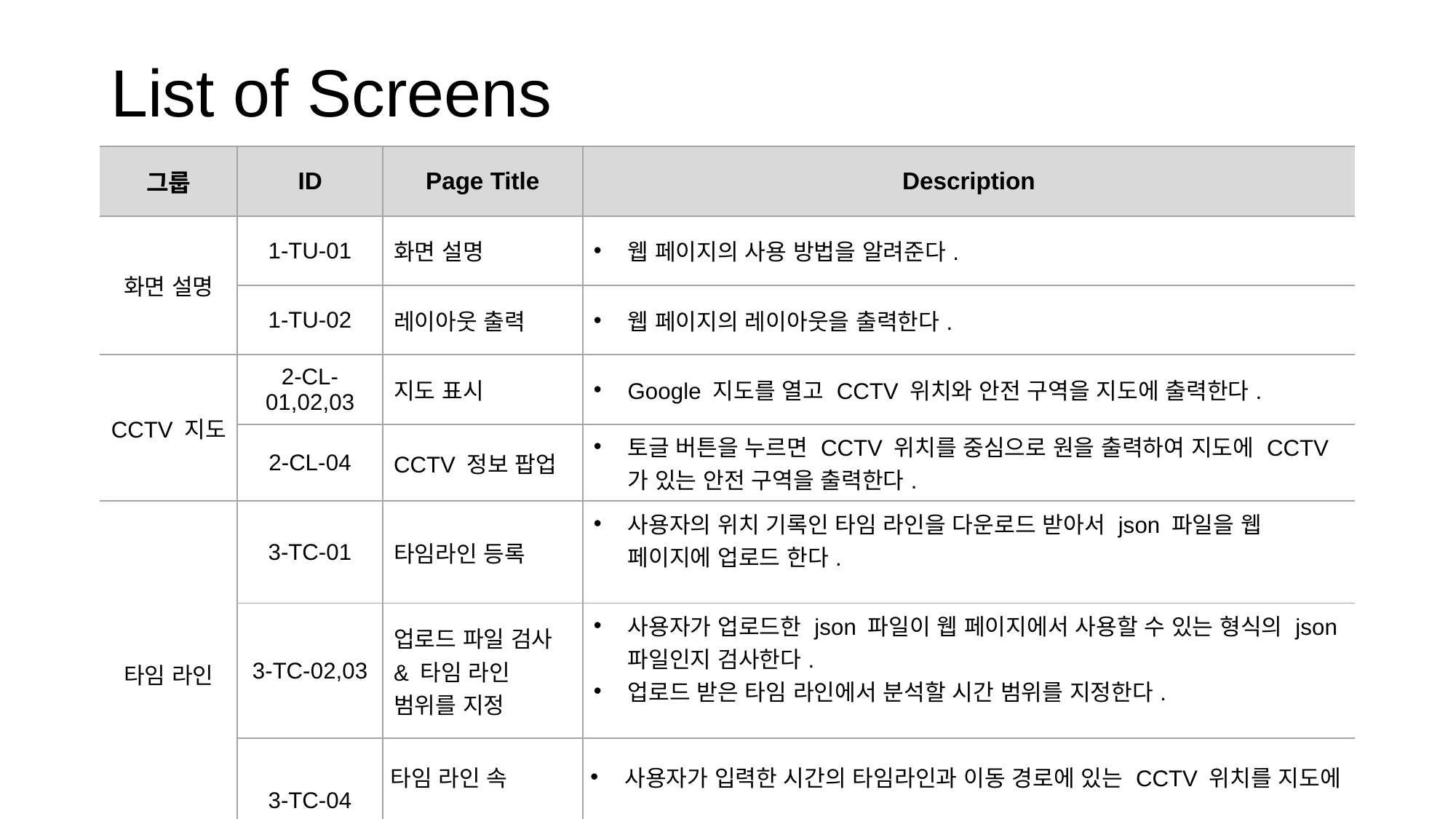

# List of Screens
| 그룹 | ID | Page Title | Description |
| --- | --- | --- | --- |
| 화면 설명 | 1-TU-01 | 화면 설명 | 웹 페이지의 사용 방법을 알려준다. |
|  | 1-TU-02 | 레이아웃 출력 | 웹 페이지의 레이아웃을 출력한다. |
| CCTV 지도 | 2-CL-01,02,03 | 지도 표시 | Google 지도를 열고 CCTV 위치와 안전 구역을 지도에 출력한다. |
|  | 2-CL-04 | CCTV 정보 팝업 | 토글 버튼을 누르면 CCTV 위치를 중심으로 원을 출력하여 지도에 CCTV가 있는 안전 구역을 출력한다. |
| 타임 라인 | 3-TC-01 | 타임라인 등록 | 사용자의 위치 기록인 타임 라인을 다운로드 받아서 json 파일을 웹 페이지에 업로드 한다. |
|  | 3-TC-02,03 | 업로드 파일 검사 & 타임 라인 범위를 지정 | 사용자가 업로드한 json 파일이 웹 페이지에서 사용할 수 있는 형식의 json 파일인지 검사한다. 업로드 받은 타임 라인에서 분석할 시간 범위를 지정한다. |
|  | 3-TC-04 | 타임 라인 속 CCTV 위치 분석 | 사용자가 입력한 시간의 타임라인과 이동 경로에 있는 CCTV 위치를 지도에 표시한다. |